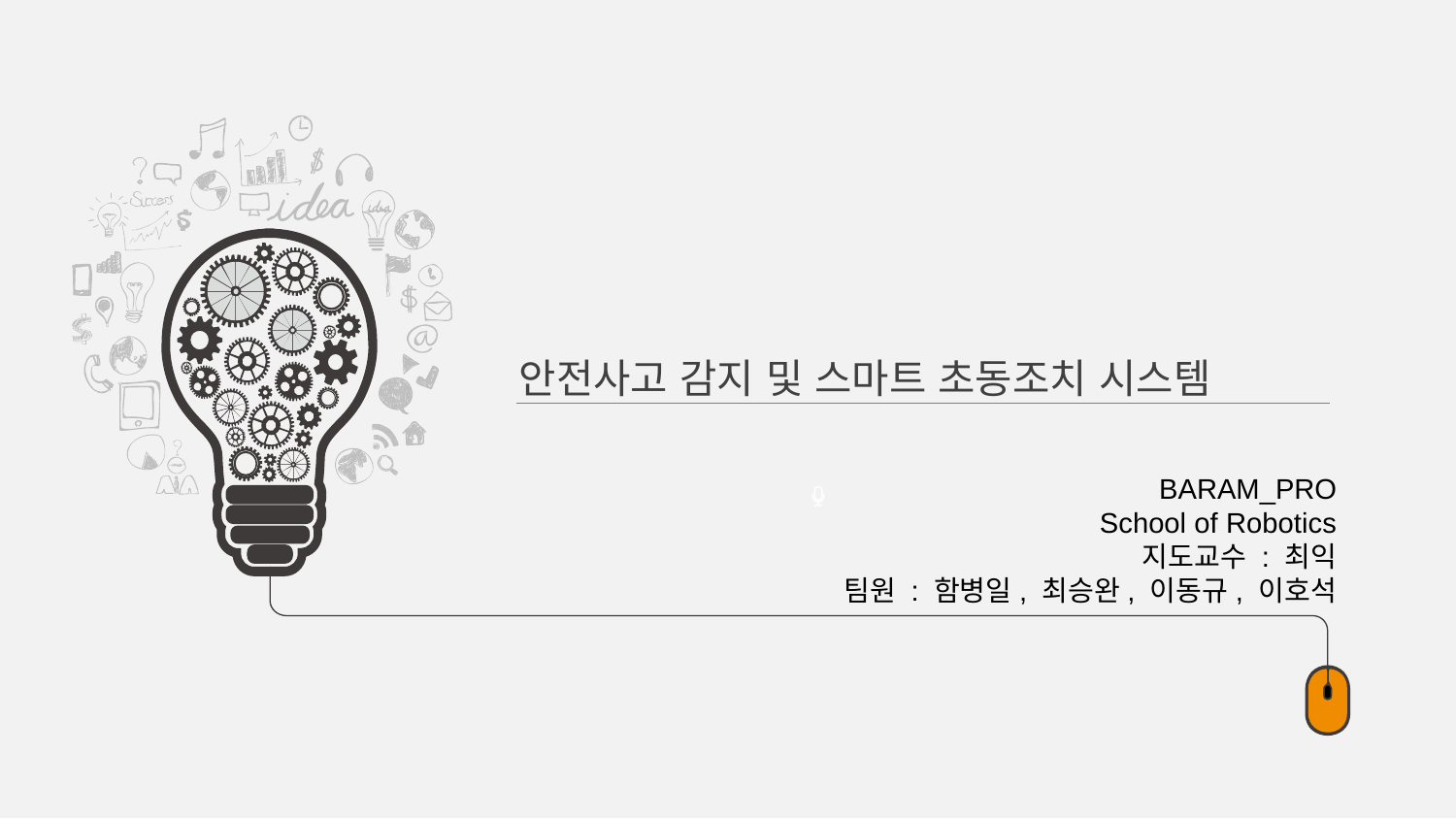

안전사고 감지 및 스마트 초동조치 시스템
BARAM_PRO
School of Robotics
지도교수 : 최익
팀원 : 함병일, 최승완, 이동규, 이호석